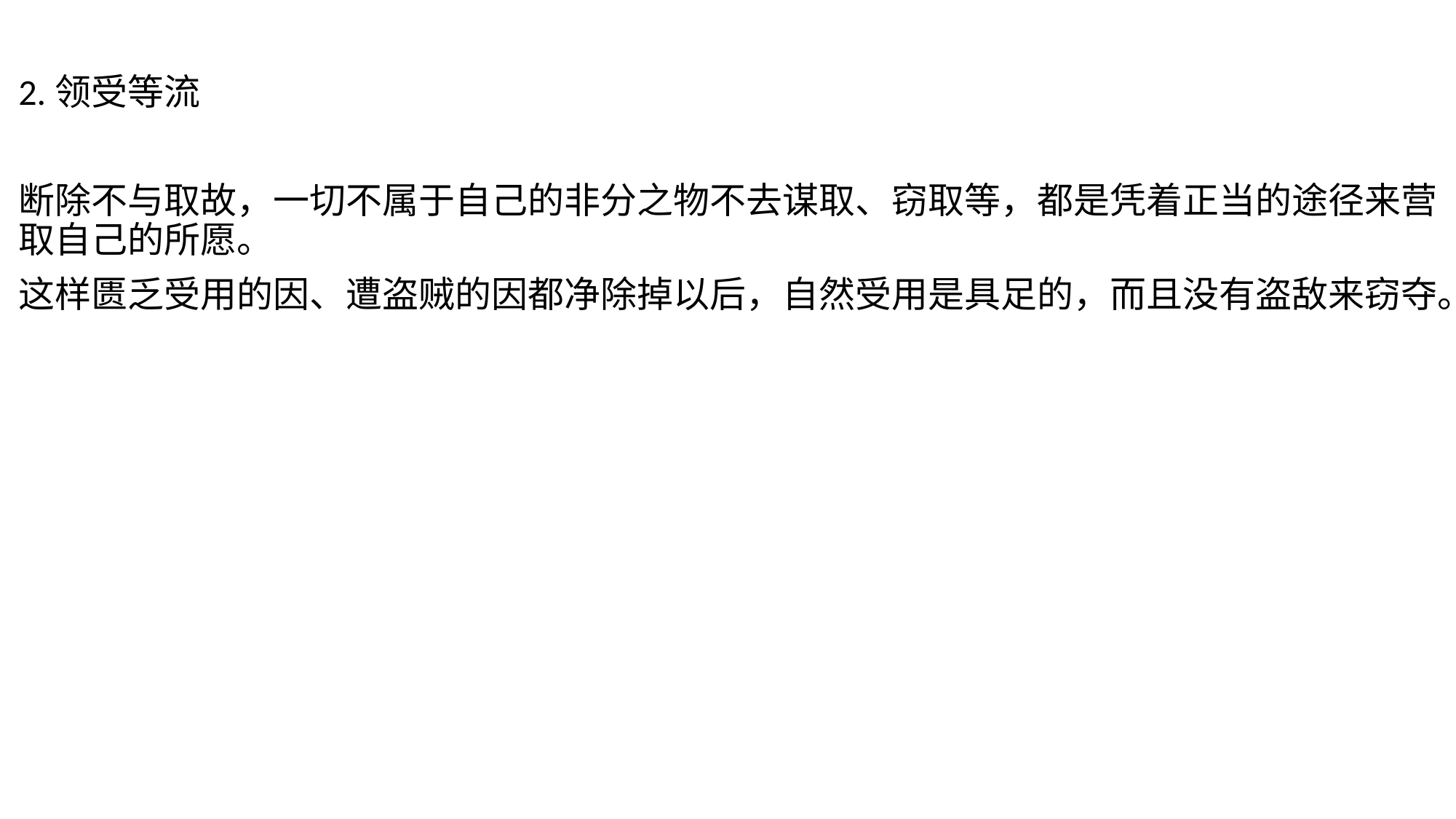

2.领受等流

断除不与取故，一切不属于自己的非分之物不去谋取、窃取等，都是凭着正当的途径来营取自己的所愿。
这样匮乏受用的因、遭盗贼的因都净除掉以后，自然受用是具足的，而且没有盗敌来窃夺。